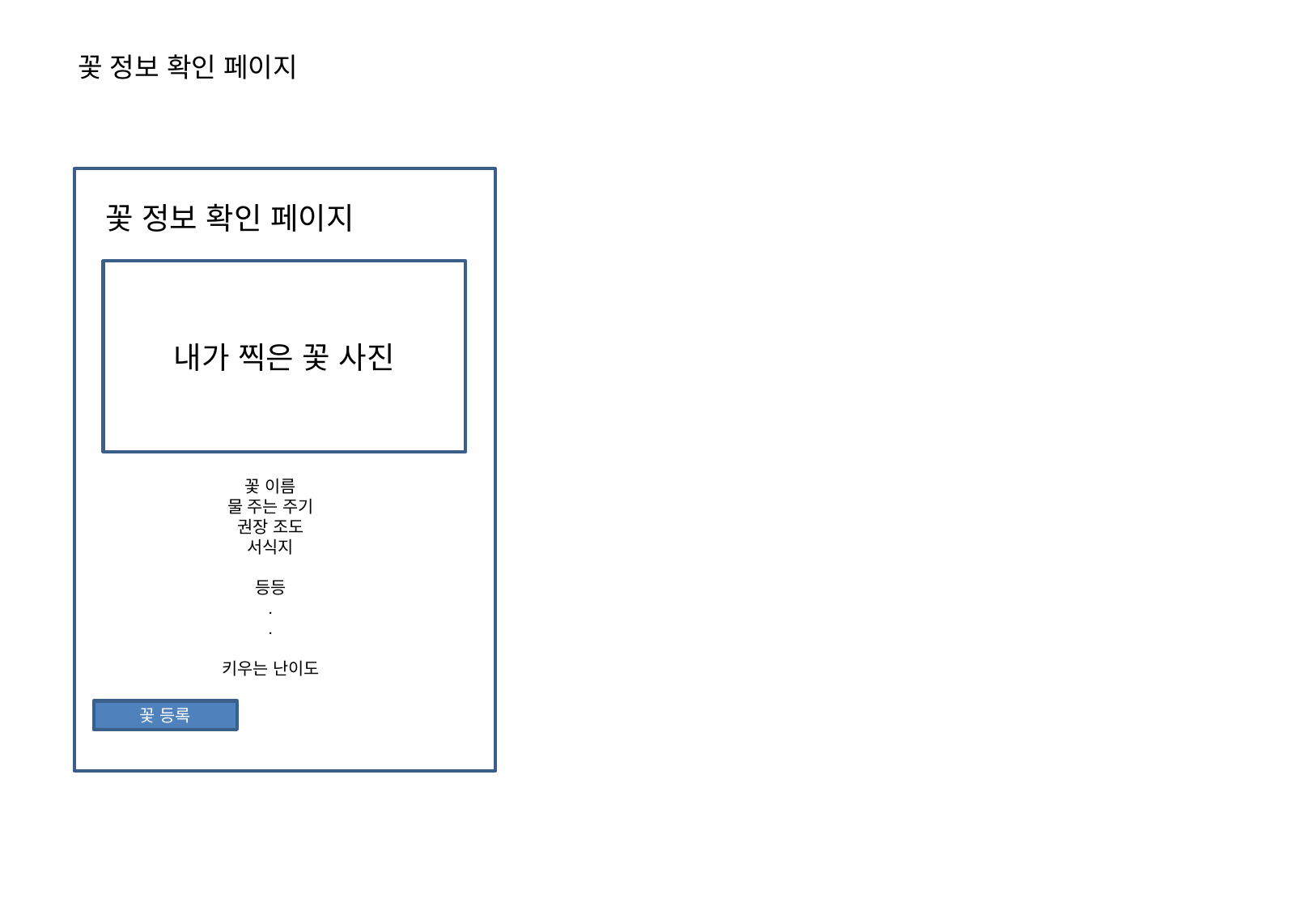

꽃 정보 확인 페이지

꽃 정보 확인 페이지
내가 찍은 꽃 사진
꽃 이름
물 주는 주기
권장 조도
서식지

등등
.
.

키우는 난이도
꽃 등록